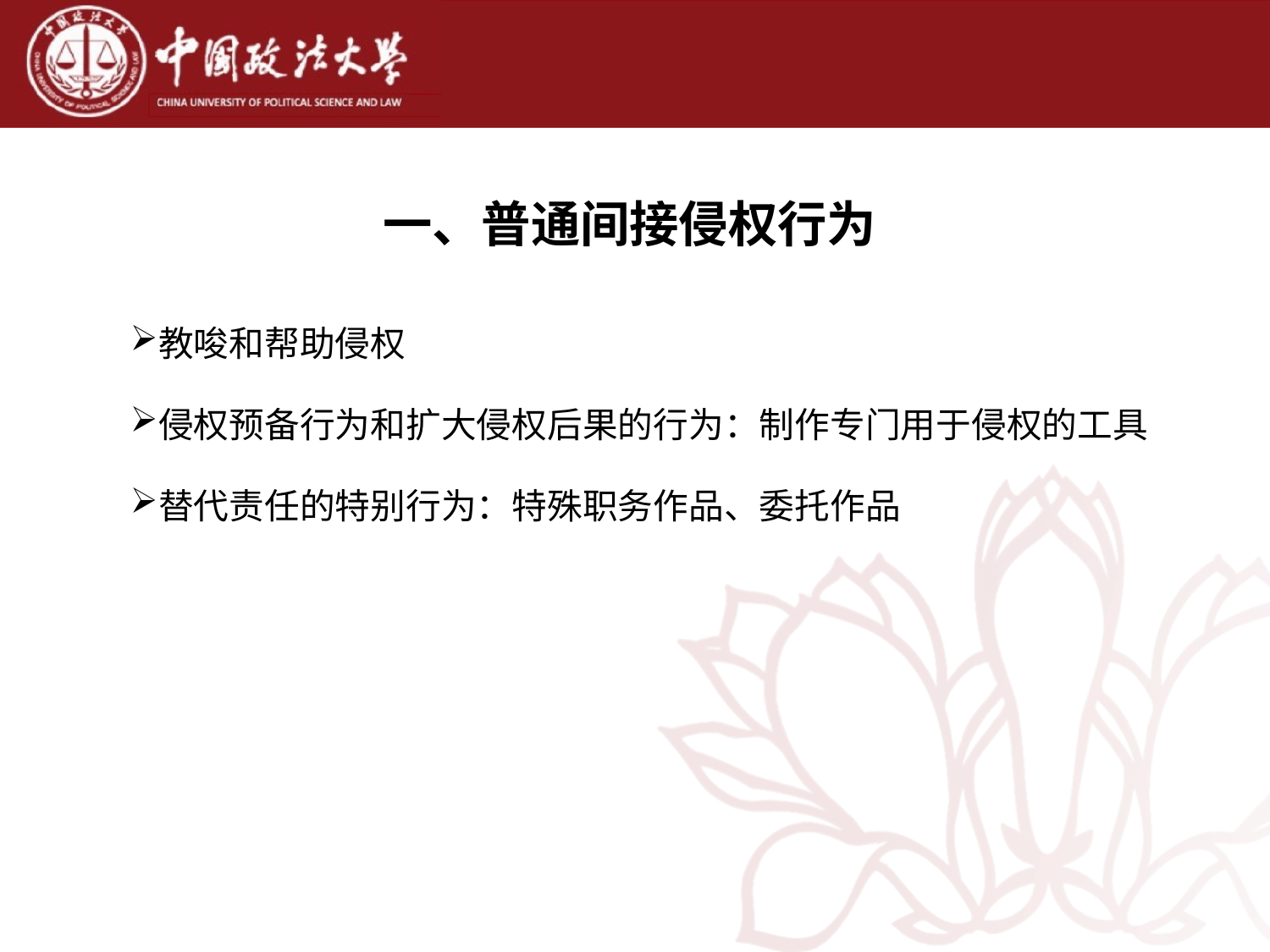

一、普通间接侵权行为
教唆和帮助侵权
侵权预备行为和扩大侵权后果的行为：制作专门用于侵权的工具
替代责任的特别行为：特殊职务作品、委托作品